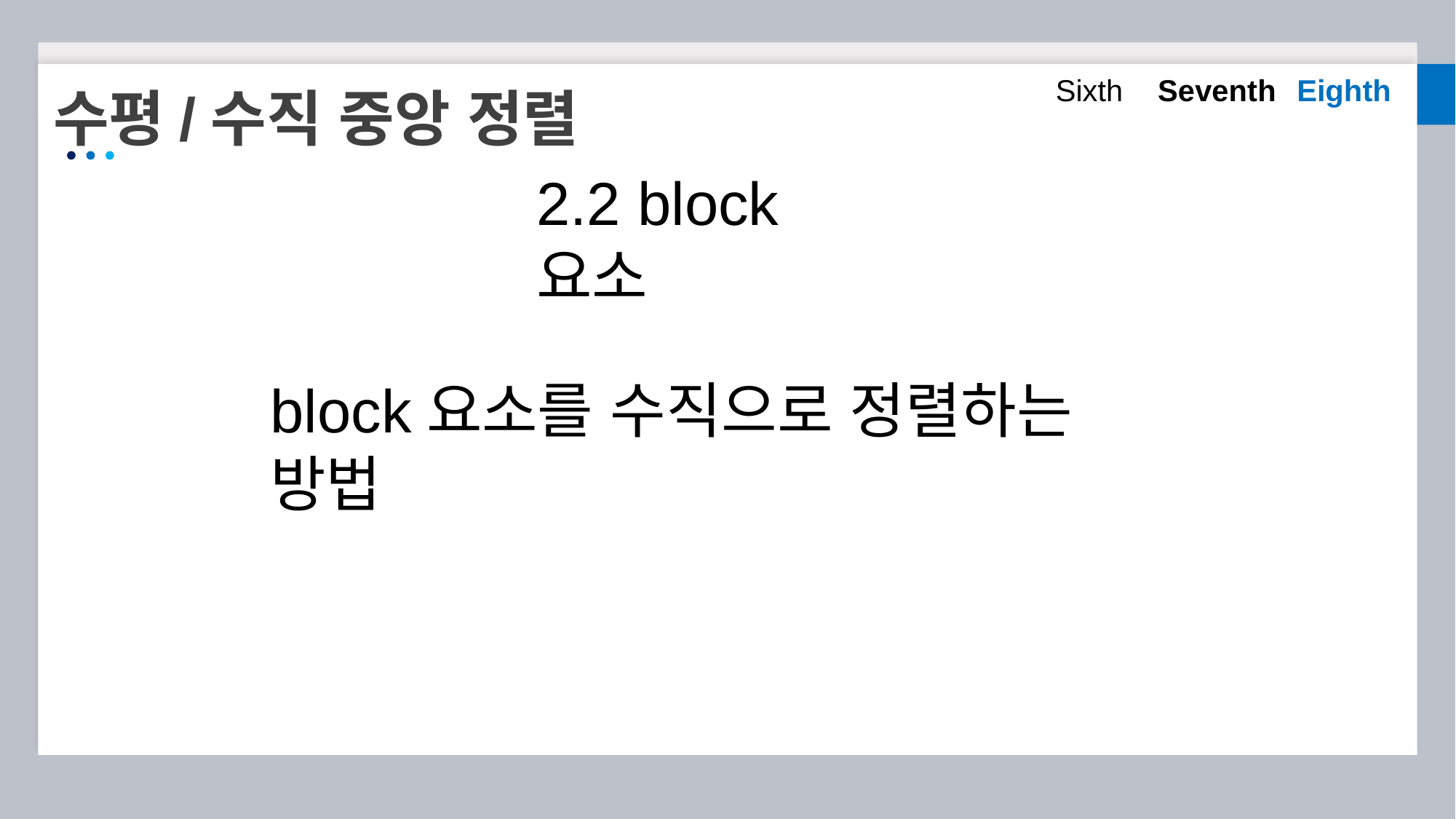

Sixth
Seventh
Eighth
수평/수직 중앙 정렬

2.2 block 요소
block요소를 수직으로 정렬하는 방법